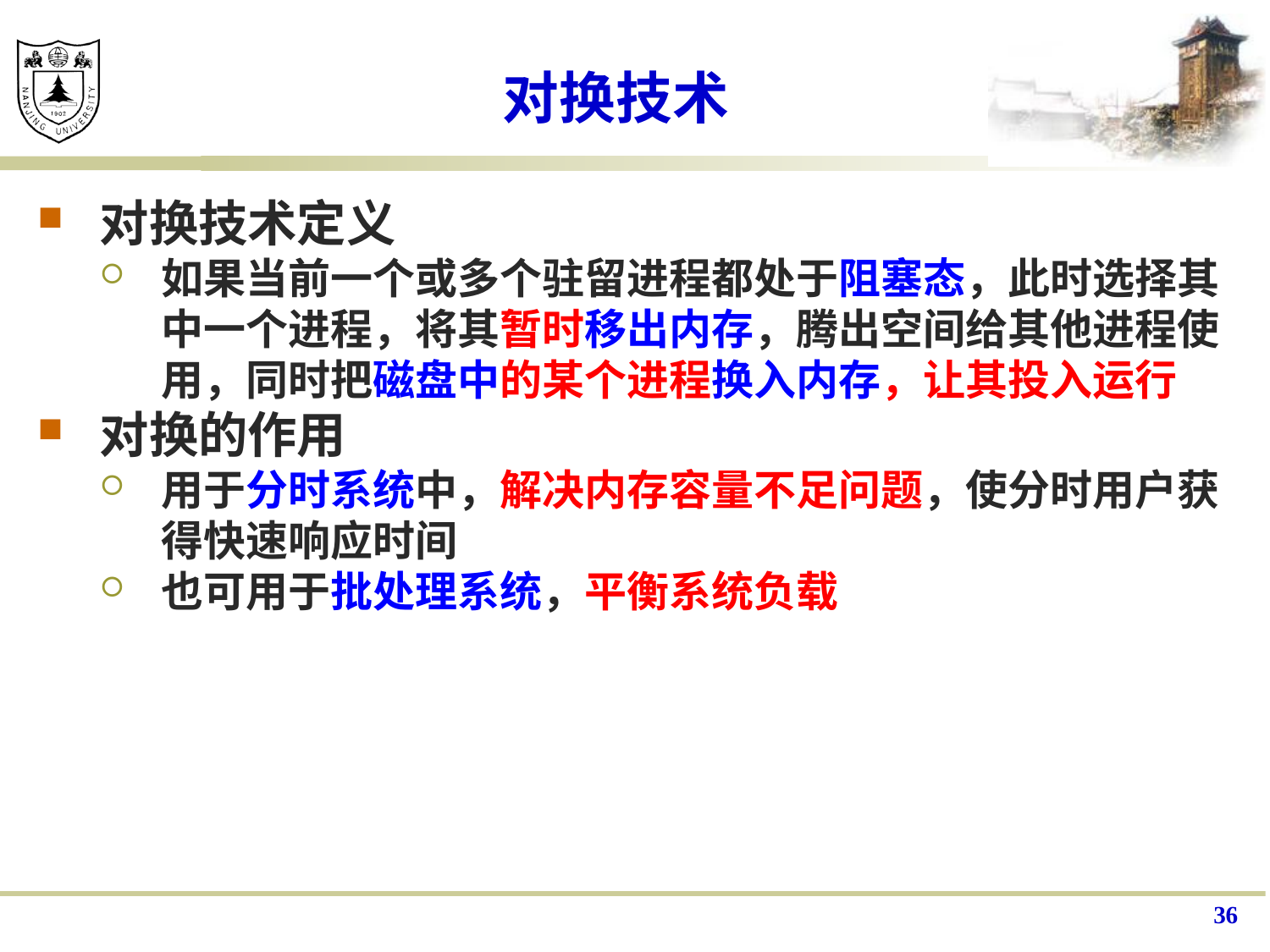

# 对换技术
对换技术定义
如果当前一个或多个驻留进程都处于阻塞态，此时选择其中一个进程，将其暂时移出内存，腾出空间给其他进程使用，同时把磁盘中的某个进程换入内存，让其投入运行
对换的作用
用于分时系统中，解决内存容量不足问题，使分时用户获得快速响应时间
也可用于批处理系统，平衡系统负载

36